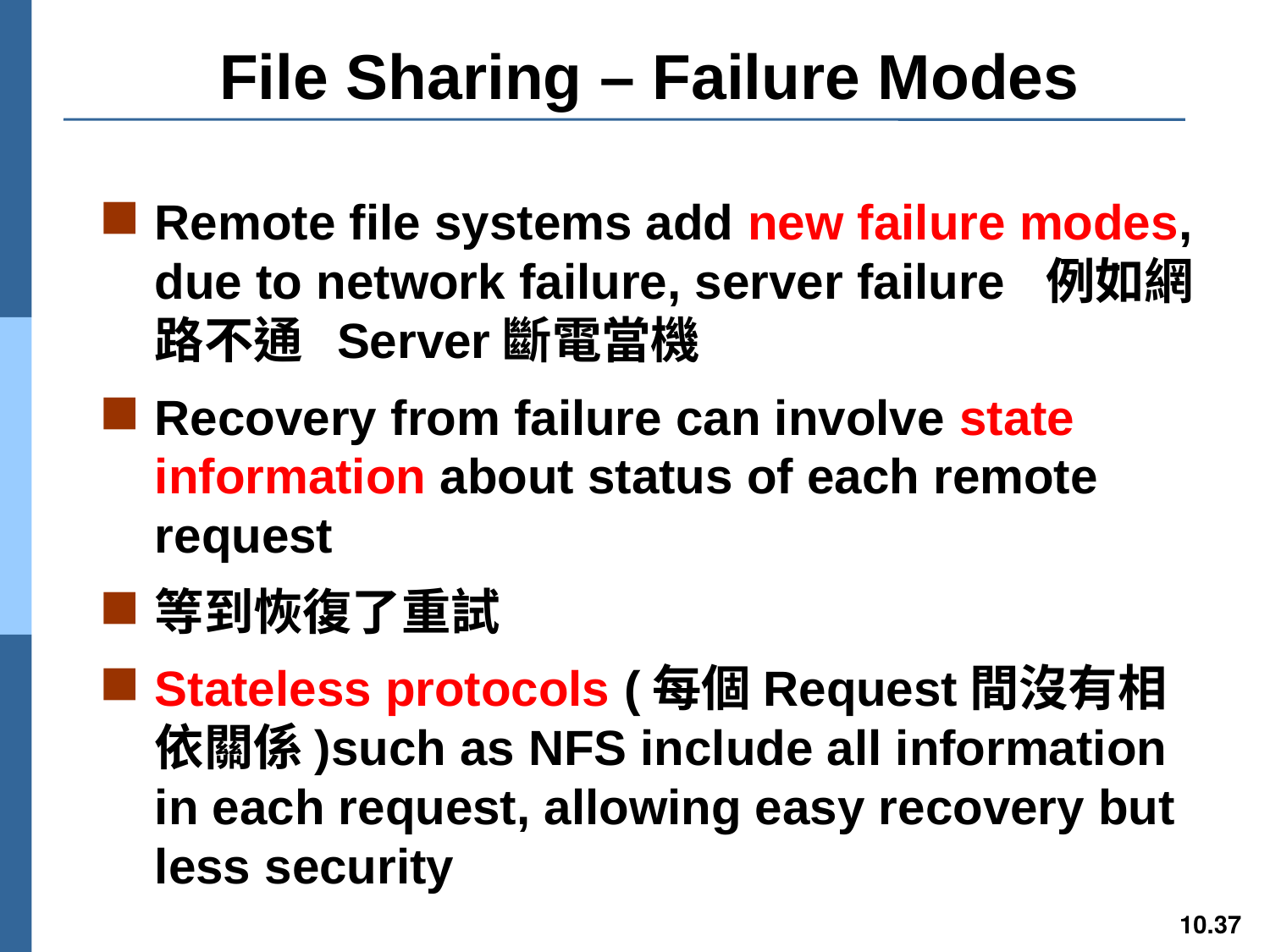

# File Sharing – Failure Modes
Remote file systems add new failure modes, due to network failure, server failure  例如網路不通  Server斷電當機
Recovery from failure can involve state information about status of each remote request
等到恢復了重試
Stateless protocols (每個Request間沒有相依關係)such as NFS include all information in each request, allowing easy recovery but less security